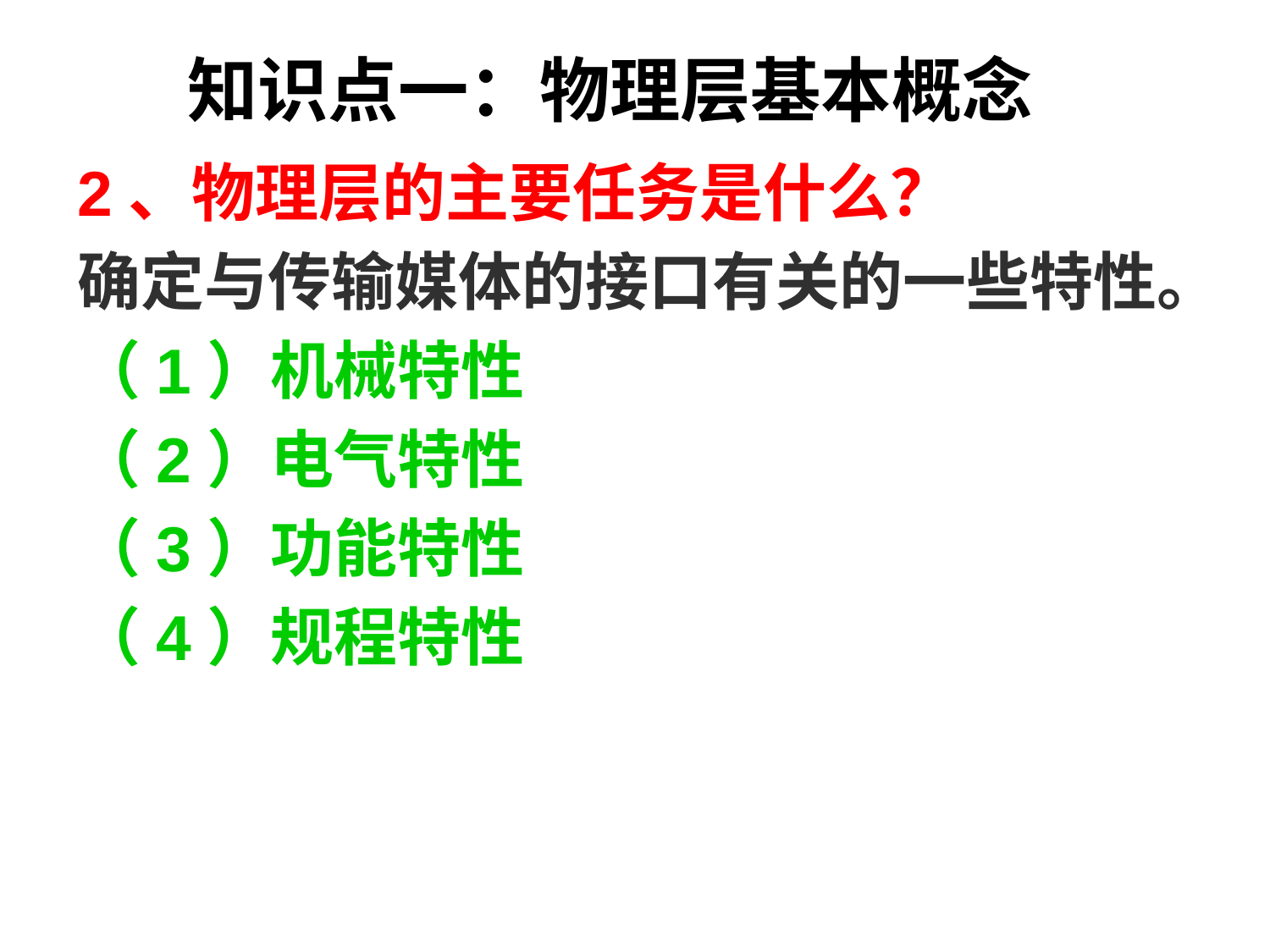

# 知识点一：物理层基本概念
2、物理层的主要任务是什么？
确定与传输媒体的接口有关的一些特性。
（1）机械特性
（2）电气特性
（3）功能特性
（4）规程特性